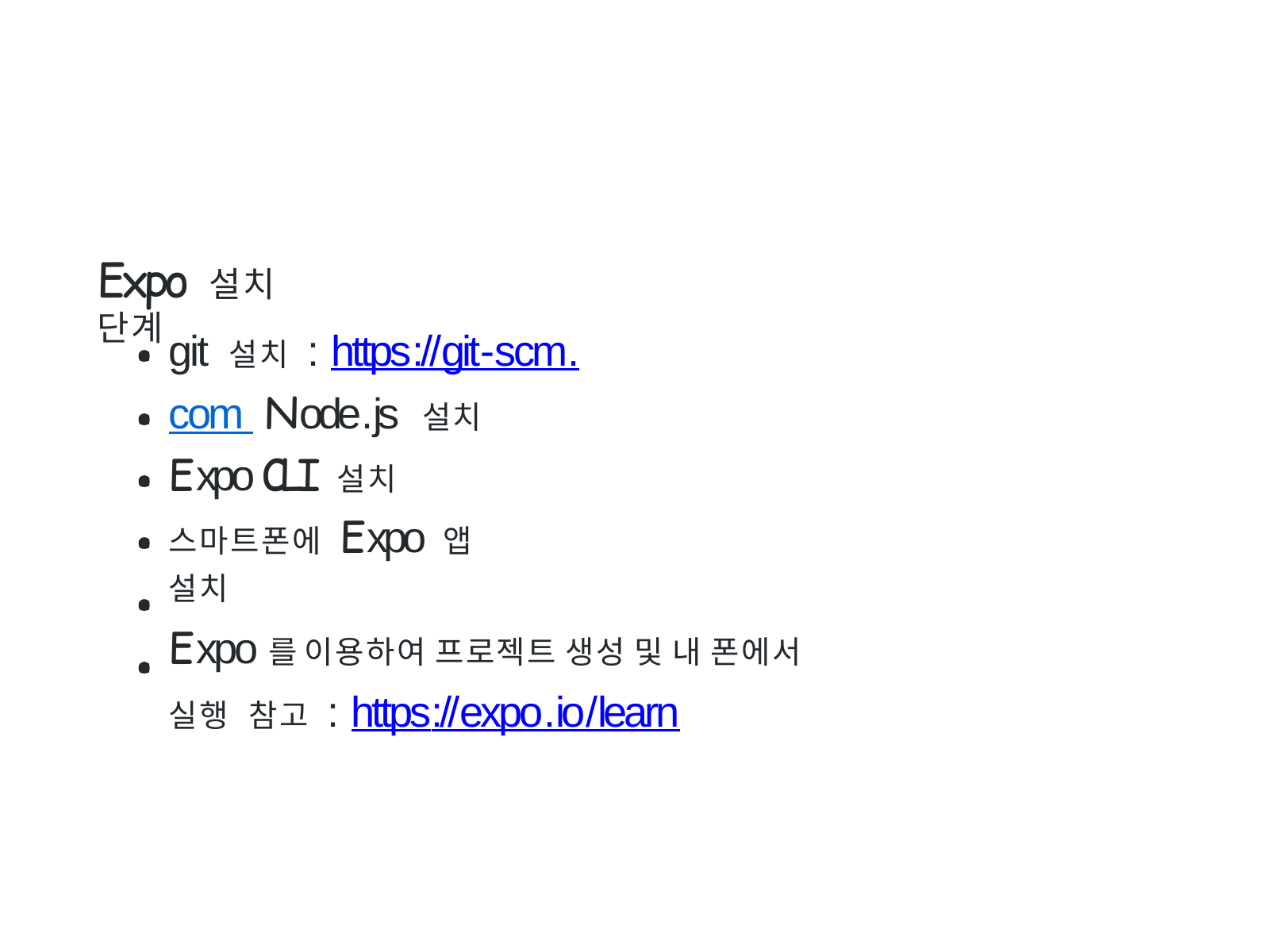

# Expo 설치 단계
git 설치 : https://git‑scm.com  Node.js 설치
Expo CLI 설치  스마트폰에 Expo 앱 설치
Expo를 이용하여 프로젝트 생성 및 내 폰에서 실행  참고 : https://expo.io/learn